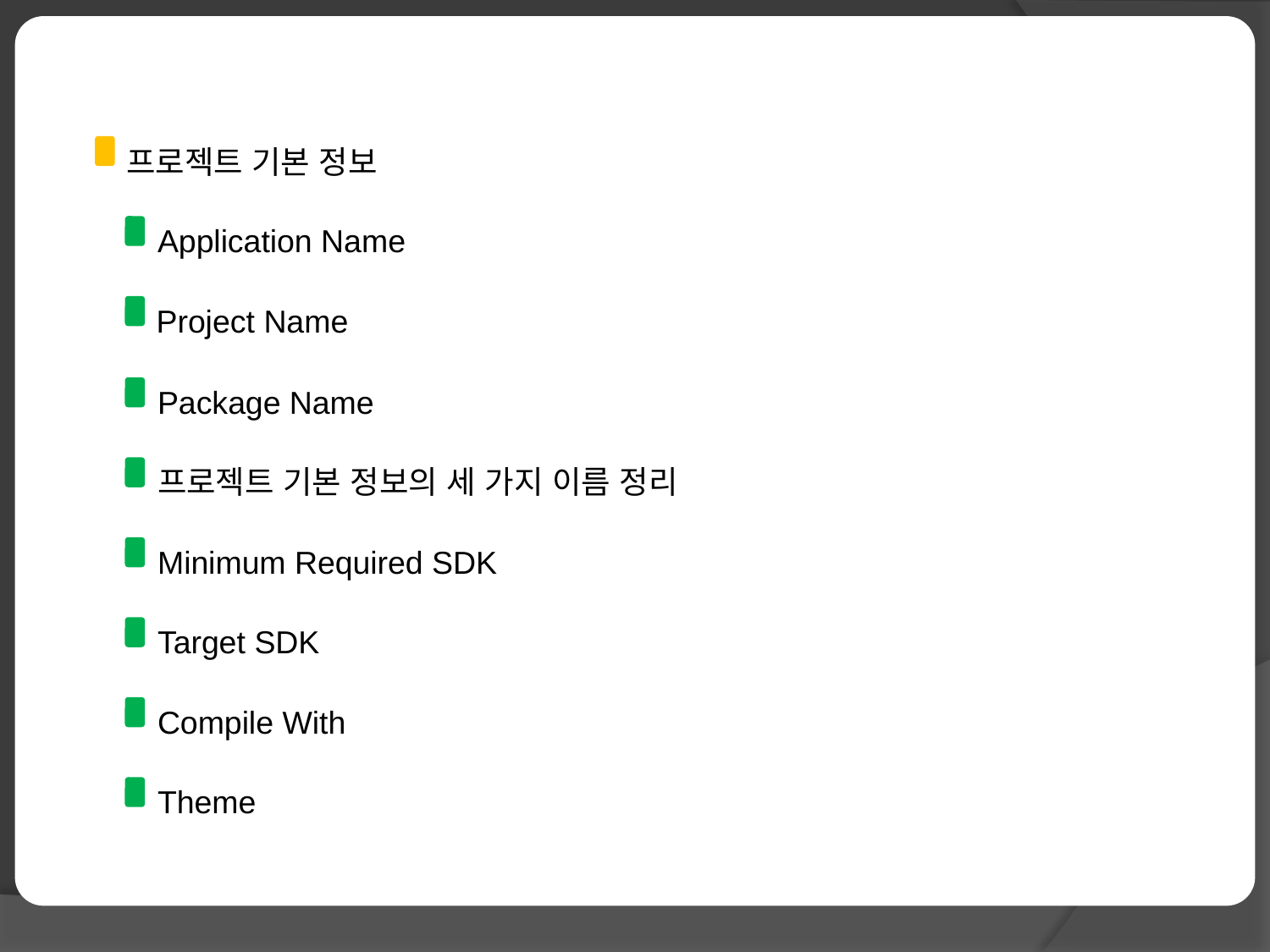

프로젝트 기본 정보
Application Name

Project Name

Package Name

프로젝트 기본 정보의 세 가지 이름 정리

Minimum Required SDK

Target SDK

Compile With

Theme